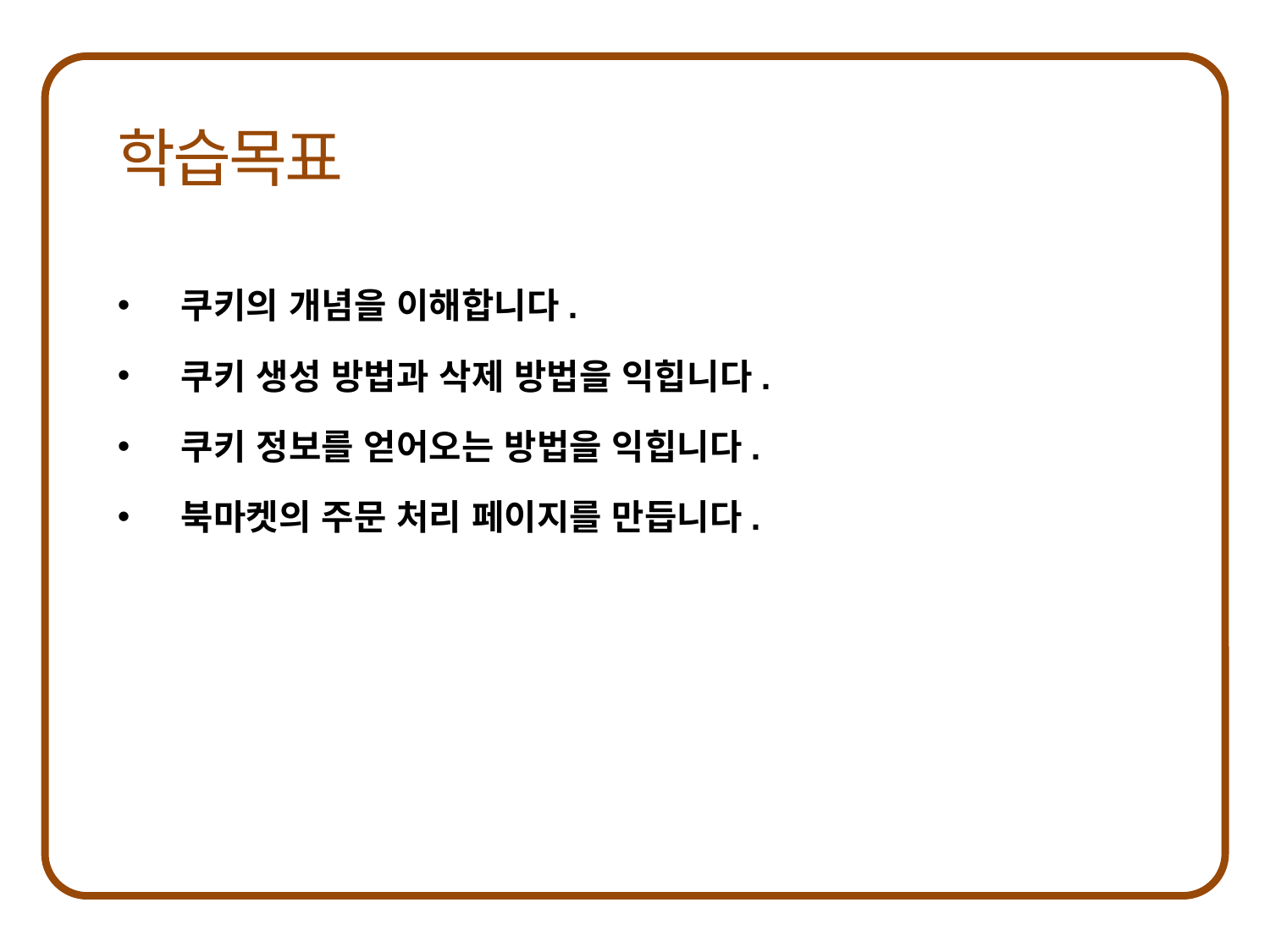

쿠키의 개념을 이해합니다.
쿠키 생성 방법과 삭제 방법을 익힙니다.
쿠키 정보를 얻어오는 방법을 익힙니다.
북마켓의 주문 처리 페이지를 만듭니다.